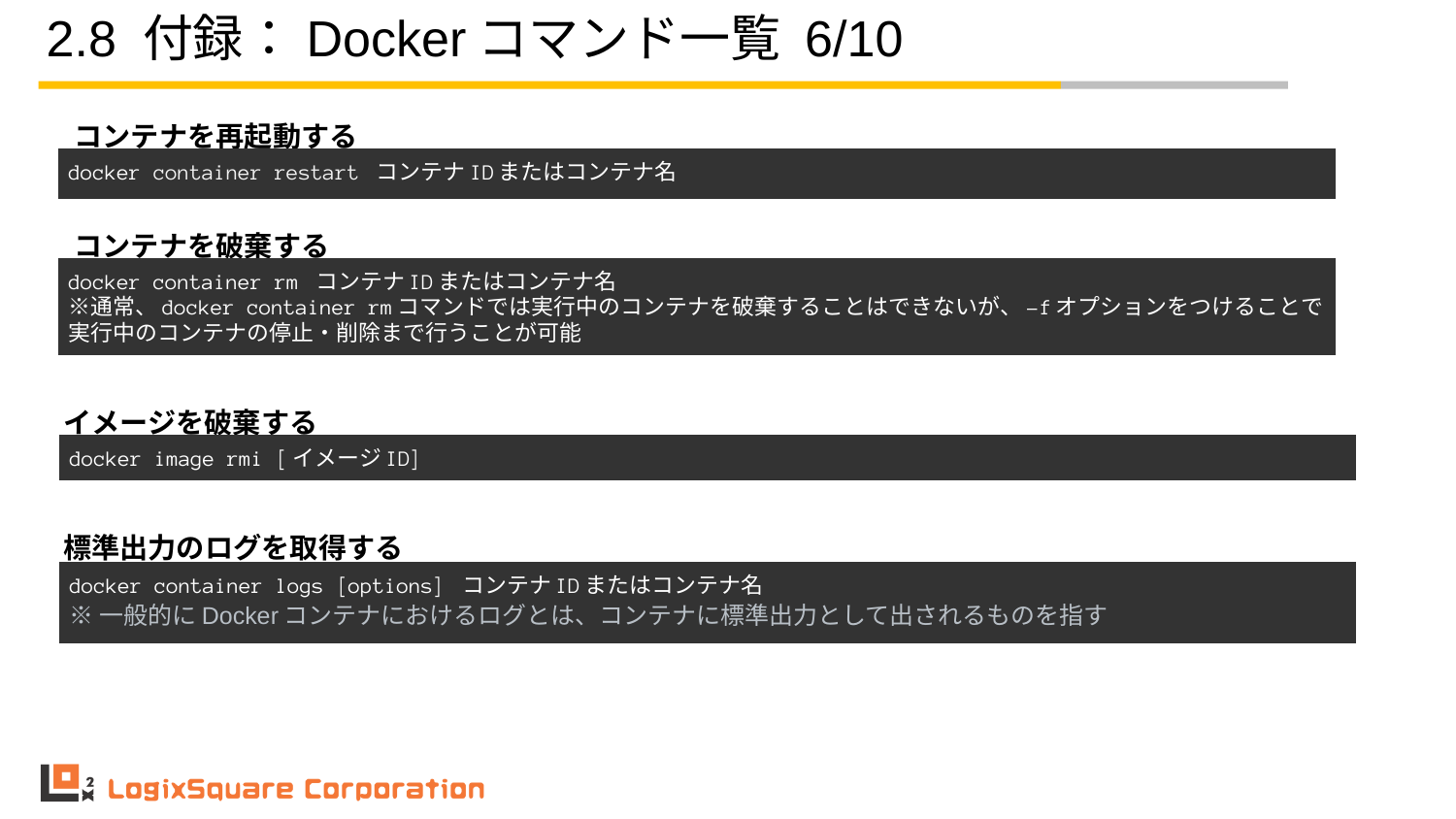

# 2.8 付録：Dockerコマンド一覧 6/10
コンテナを再起動する
| docker container restart コンテナIDまたはコンテナ名 |
| --- |
コンテナを破棄する
| docker container rm コンテナIDまたはコンテナ名 ※通常、docker container rmコマンドでは実行中のコンテナを破棄することはできないが、-fオプションをつけることで実行中のコンテナの停止・削除まで行うことが可能 |
| --- |
イメージを破棄する
| docker image rmi [イメージID] |
| --- |
標準出力のログを取得する
| docker container logs [options] コンテナIDまたはコンテナ名 ※一般的にDockerコンテナにおけるログとは、コンテナに標準出力として出されるものを指す |
| --- |